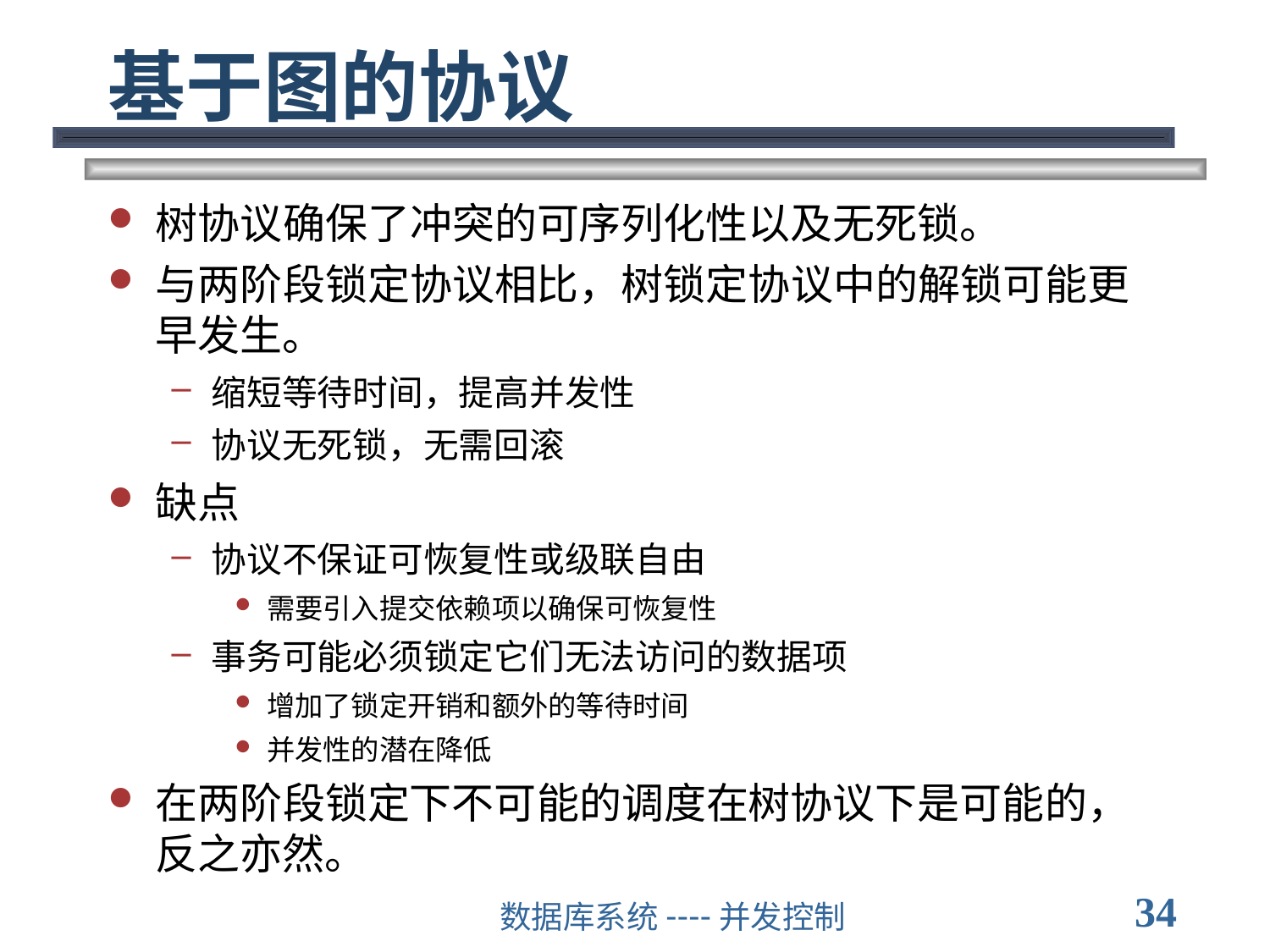

# 基于图的协议
树协议确保了冲突的可序列化性以及无死锁。
与两阶段锁定协议相比，树锁定协议中的解锁可能更早发生。
缩短等待时间，提高并发性
协议无死锁，无需回滚
缺点
协议不保证可恢复性或级联自由
需要引入提交依赖项以确保可恢复性
事务可能必须锁定它们无法访问的数据项
增加了锁定开销和额外的等待时间
并发性的潜在降低
在两阶段锁定下不可能的调度在树协议下是可能的，反之亦然。

34
数据库系统----并发控制